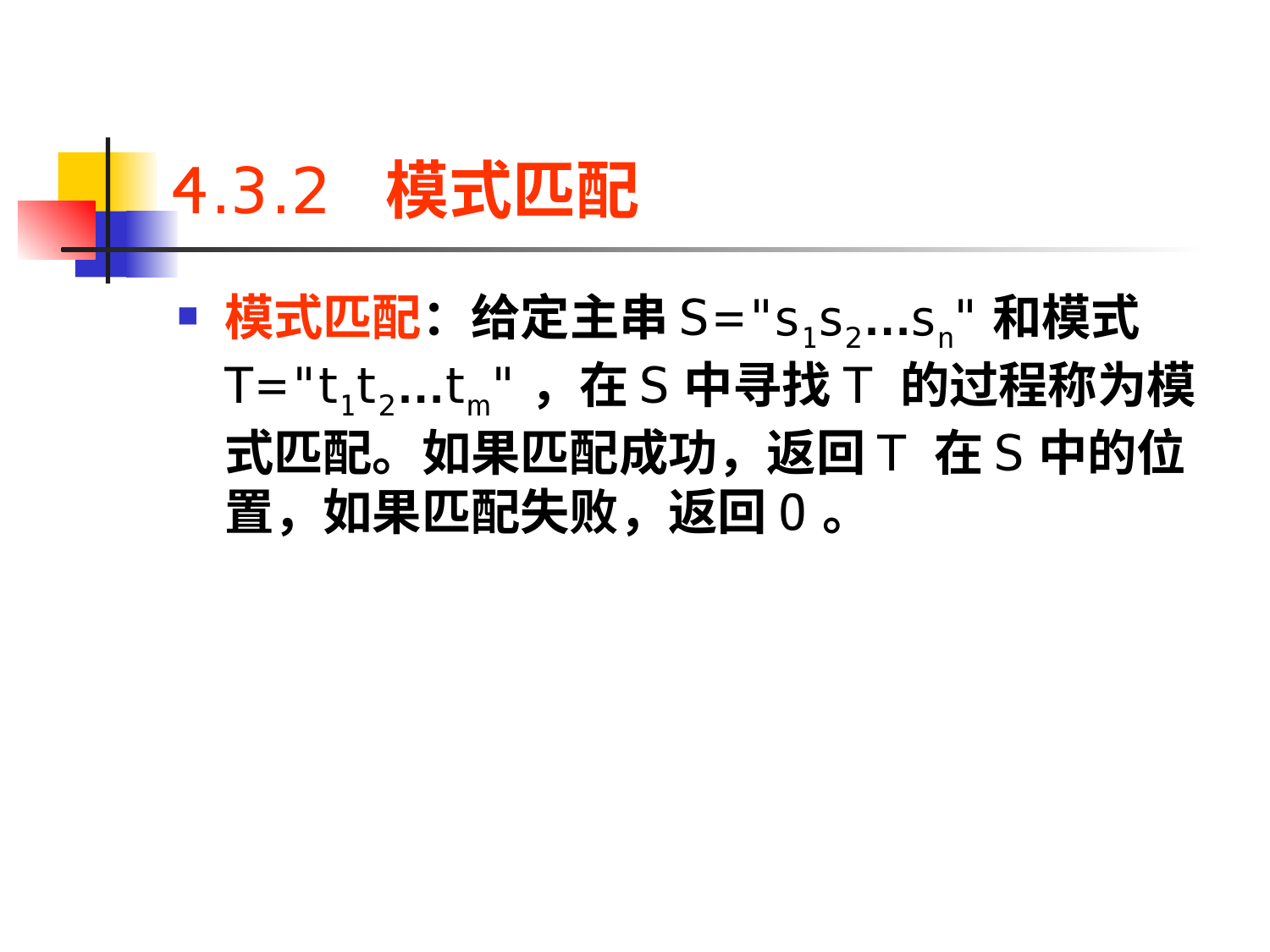

# 4.3.2  模式匹配
模式匹配：给定主串S="s1s2…sn"和模式T="t1t2…tm"，在S中寻找T 的过程称为模式匹配。如果匹配成功，返回T 在S中的位置，如果匹配失败，返回0。